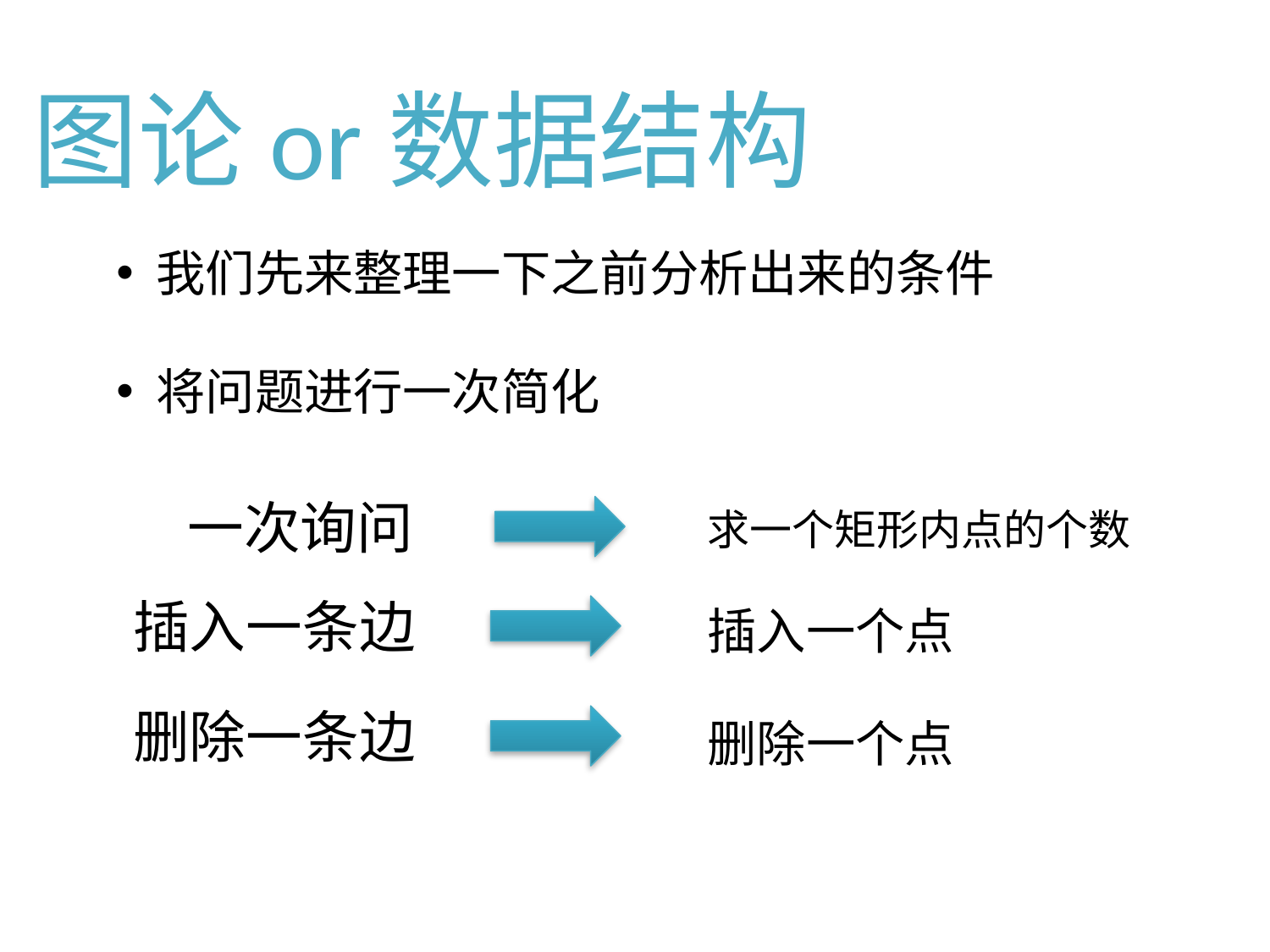

图论or数据结构
我们先来整理一下之前分析出来的条件

将问题进行一次简化
一次询问

求一个矩形内点的个数
插入一条边

插入一个点
删除一条边

删除一个点